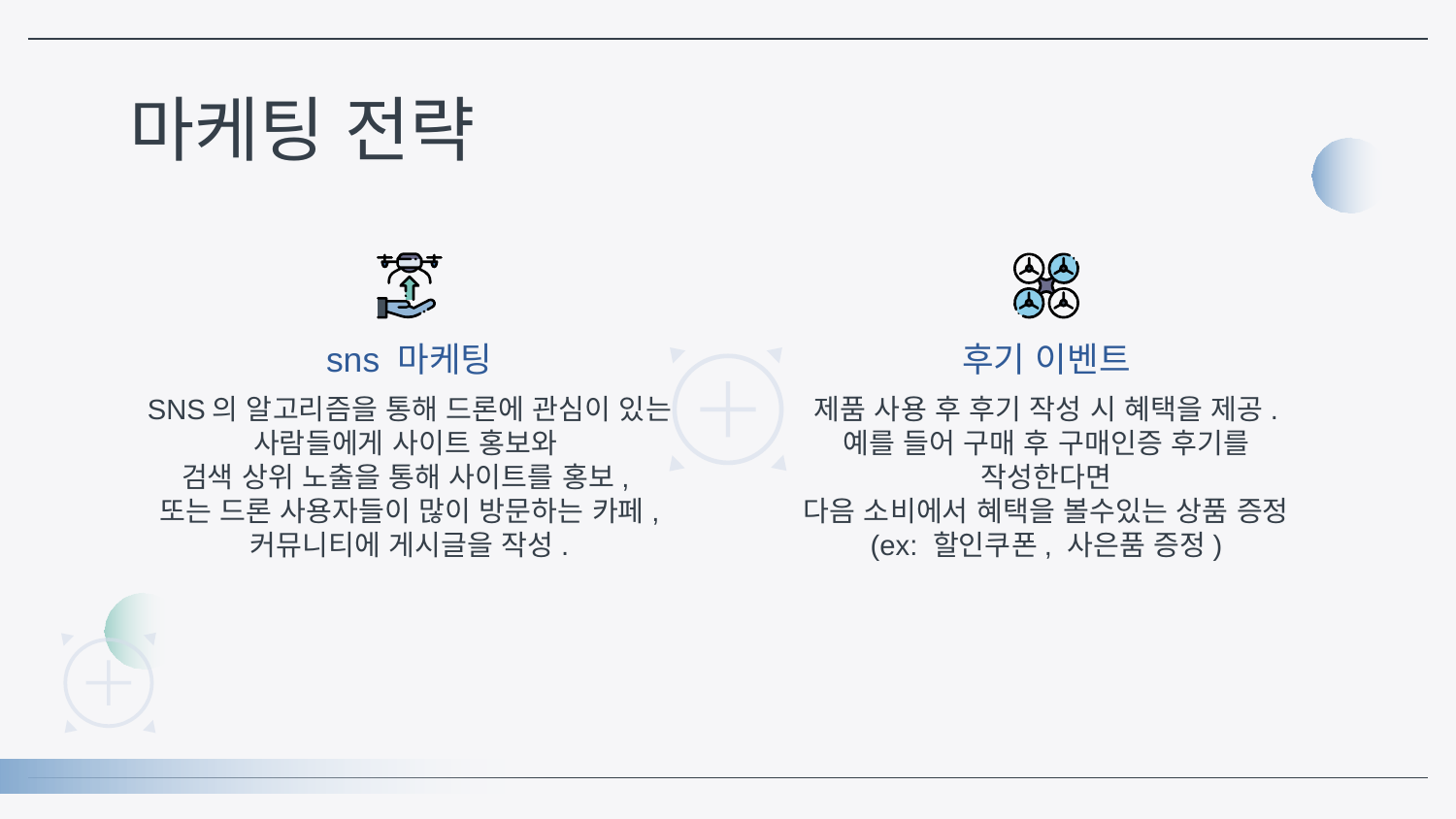

# 마케팅 전략

sns 마케팅
후기 이벤트

SNS의 알고리즘을 통해 드론에 관심이 있는 사람들에게 사이트 홍보와
검색 상위 노출을 통해 사이트를 홍보,
또는 드론 사용자들이 많이 방문하는 카페, 커뮤니티에 게시글을 작성.
제품 사용 후 후기 작성 시 혜택을 제공.
예를 들어 구매 후 구매인증 후기를 작성한다면
다음 소비에서 혜택을 볼수있는 상품 증정
(ex: 할인쿠폰, 사은품 증정)